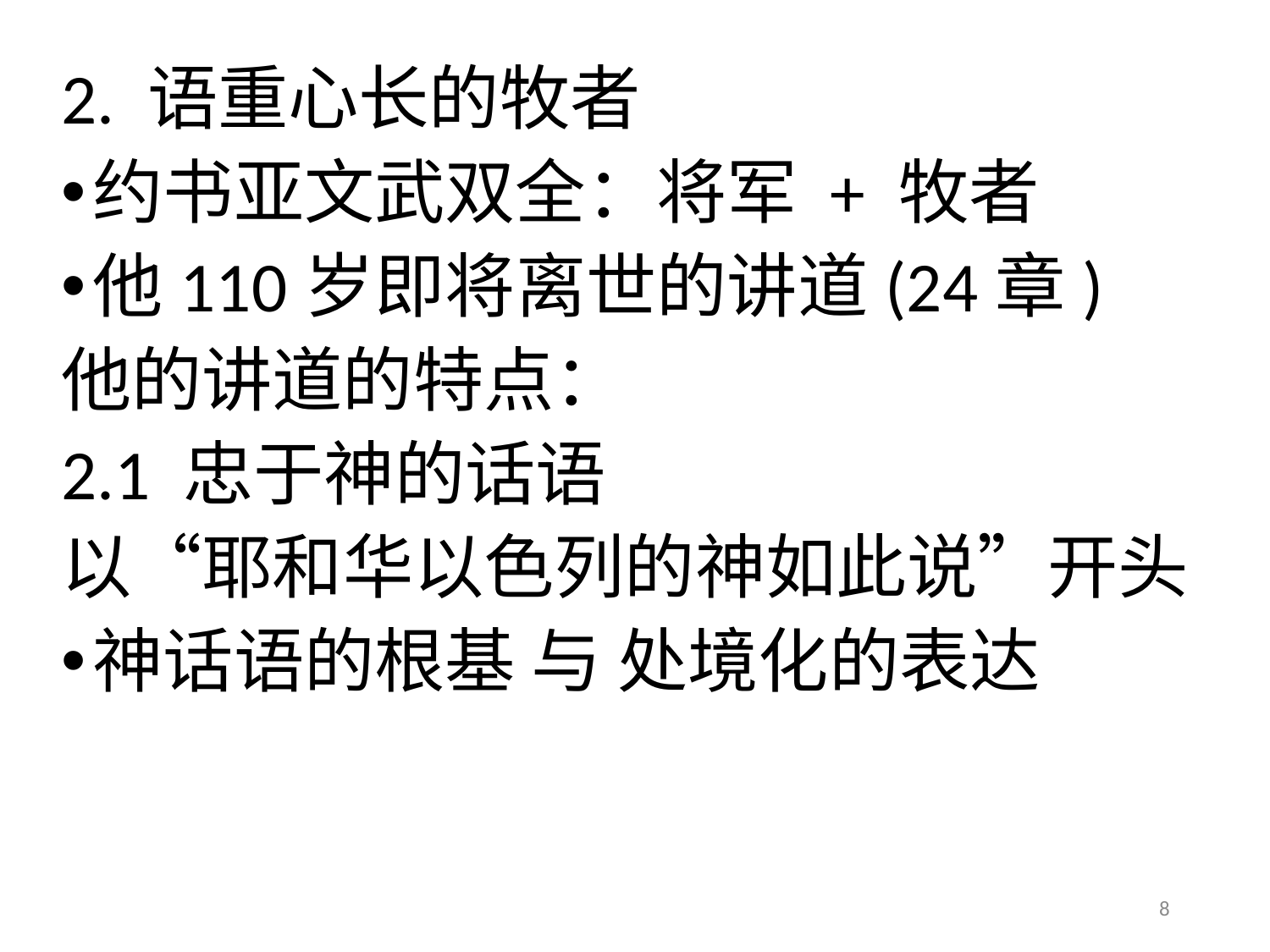

# 2. 语重心长的牧者
约书亚文武双全：将军 + 牧者
他110岁即将离世的讲道(24章)
他的讲道的特点：
2.1 忠于神的话语
以“耶和华以色列的神如此说”开头
神话语的根基 与 处境化的表达
8